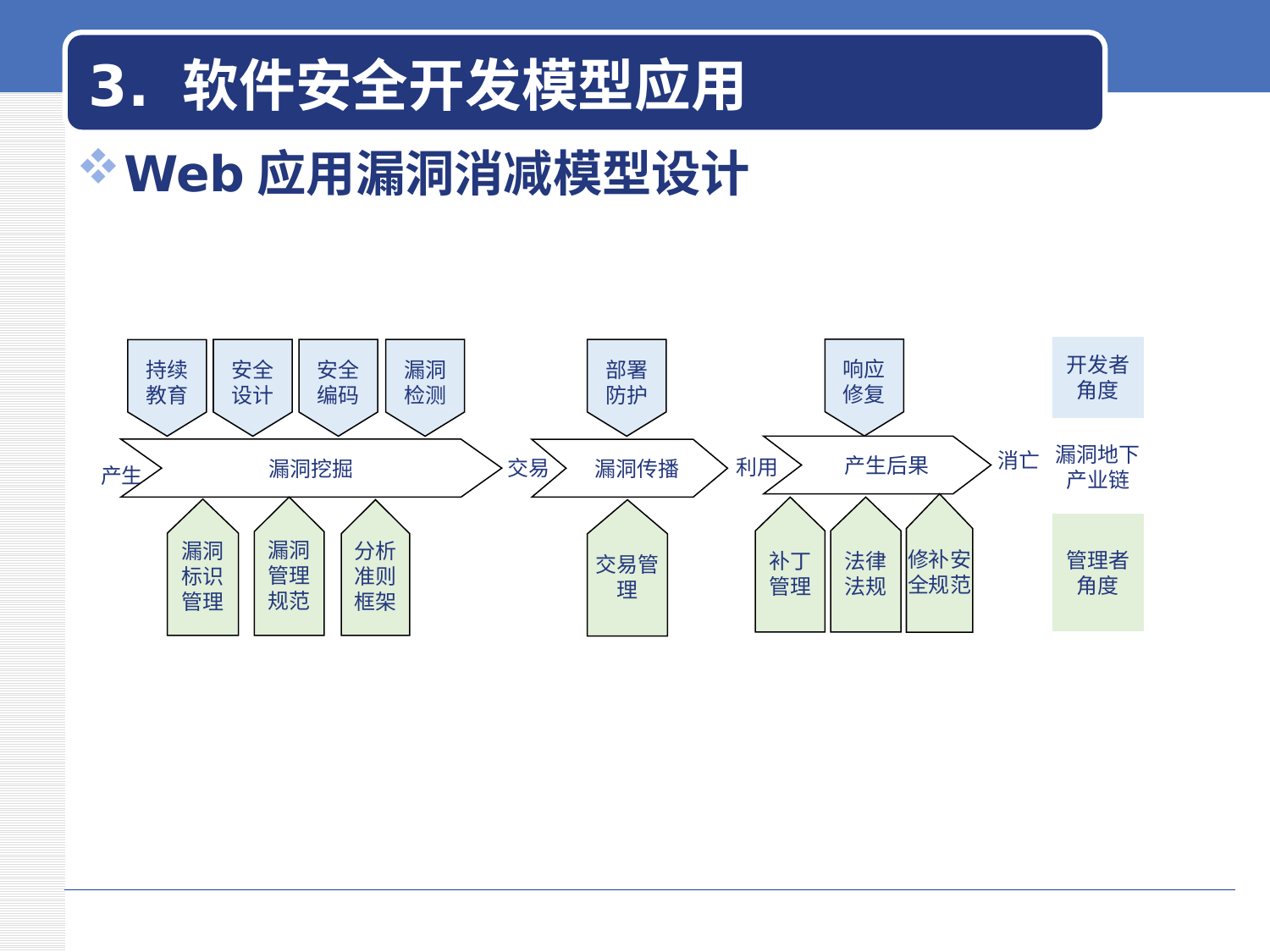

# 3. 软件安全开发模型应用
Web应用漏洞消减模型设计

开发者
角度
响应
修复
安全
设计
安全
编码
漏洞
检测
部署
防护
持续
教育
消亡
   产生后果
漏洞地下产业链
漏洞挖掘
  漏洞传播
利用
产生
交易
管理者
角度
交易管理
法律法规
补丁管理
修补安全规范
漏洞管理规范
漏洞标识管理
分析准则框架